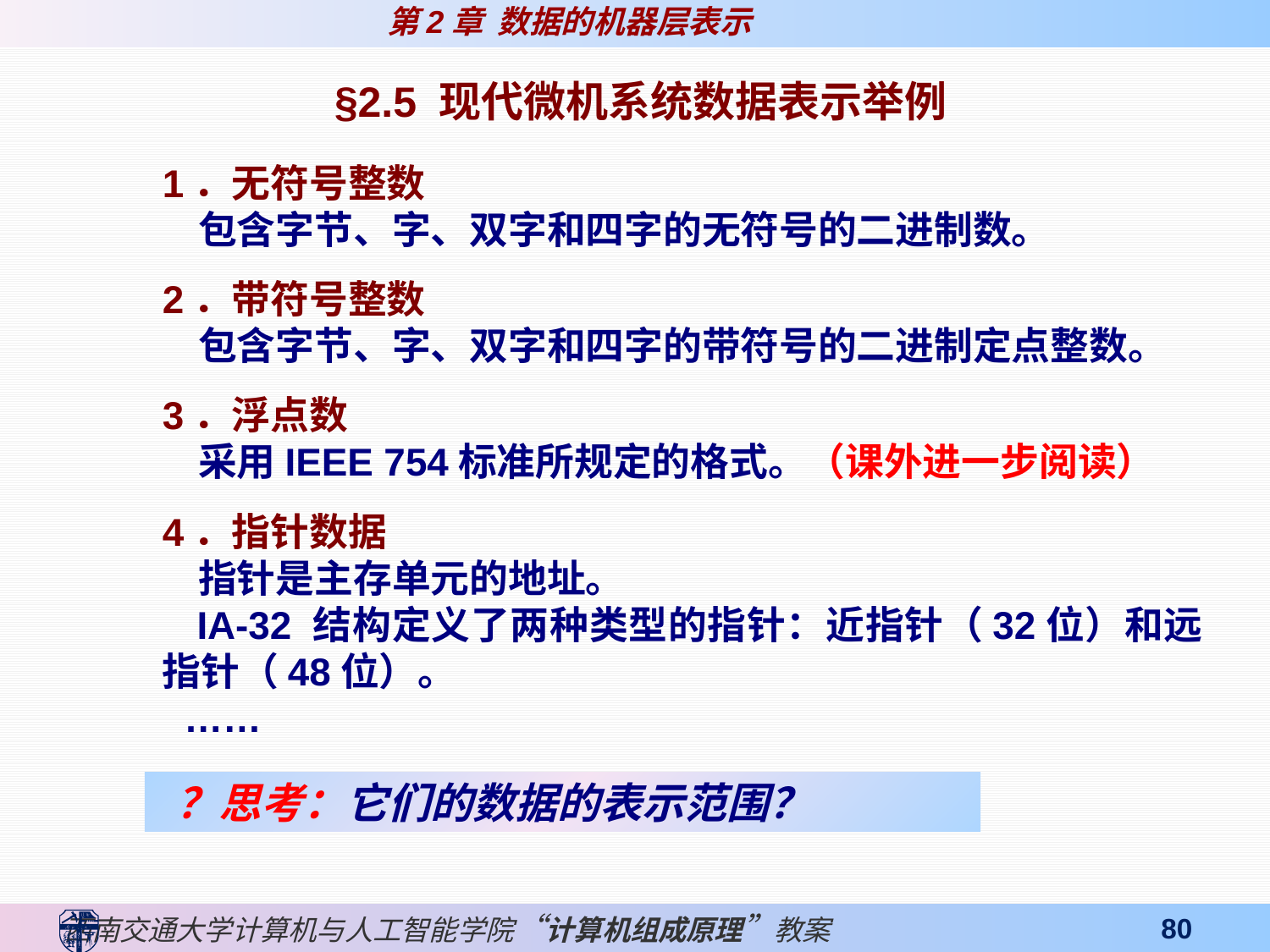

§2.5 现代微机系统数据表示举例
1．无符号整数
   包含字节、字、双字和四字的无符号的二进制数。
2．带符号整数
   包含字节、字、双字和四字的带符号的二进制定点整数。
3．浮点数
   采用IEEE 754标准所规定的格式。（课外进一步阅读）
4．指针数据
   指针是主存单元的地址。
   IA-32 结构定义了两种类型的指针：近指针（32位）和远指针（48位）。
  ……
 ？思考：它们的数据的表示范围？